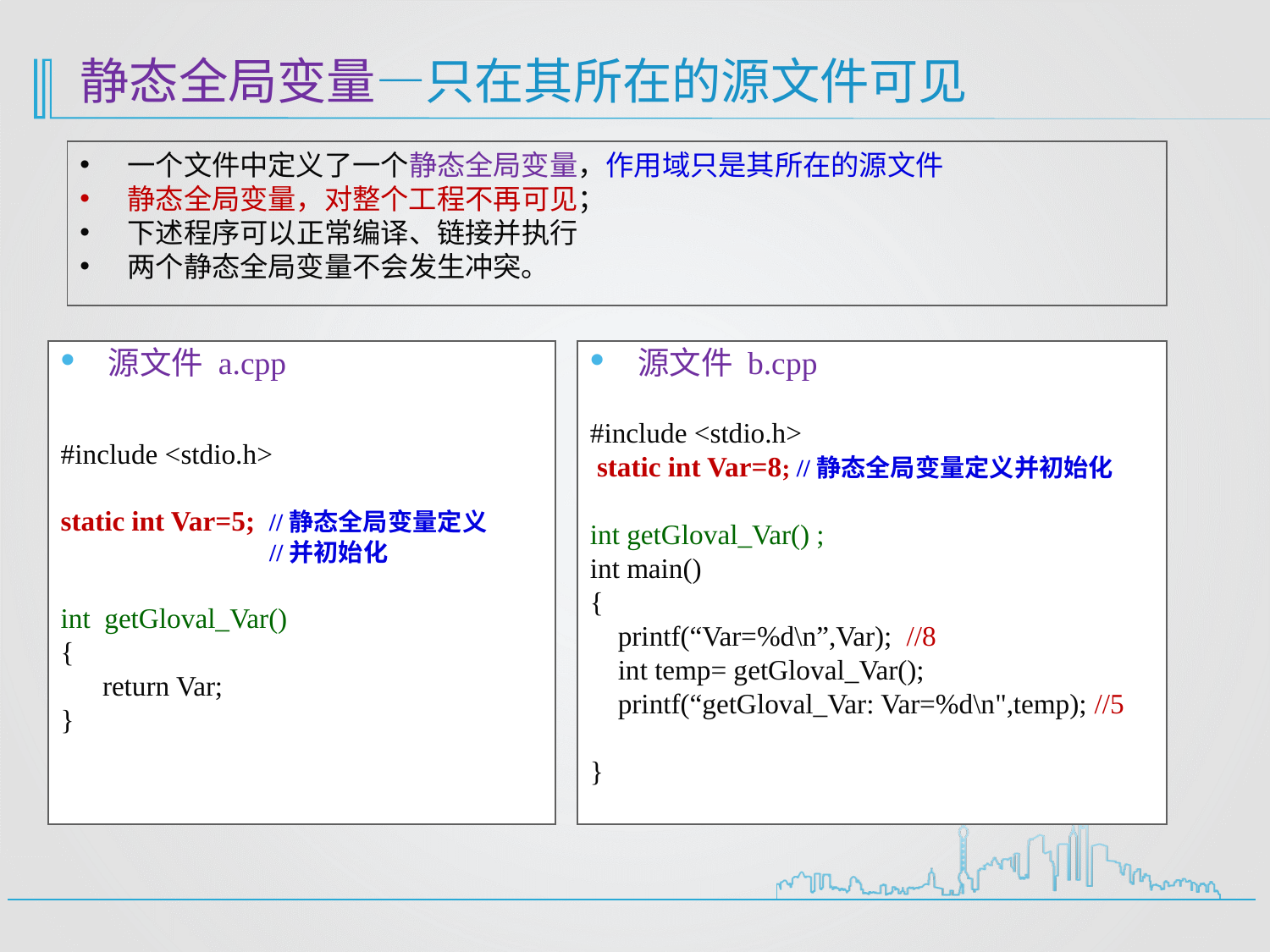

# 静态全局变量—只在其所在的源文件可见
一个文件中定义了一个静态全局变量，作用域只是其所在的源文件
静态全局变量，对整个工程不再可见；
下述程序可以正常编译、链接并执行
两个静态全局变量不会发生冲突。
源文件 a.cpp

#include <stdio.h>

static int Var=5;  //静态全局变量定义
                                  //并初始化

int  getGloval_Var()
{
      return Var;
}
源文件 b.cpp

#include <stdio.h>
 static int Var=8; //静态全局变量定义并初始化

int getGloval_Var() ;
int main()
{
    printf(“Var=%d\n”,Var);  //8
    int temp= getGloval_Var();
    printf(“getGloval_Var: Var=%d\n",temp); //5

}